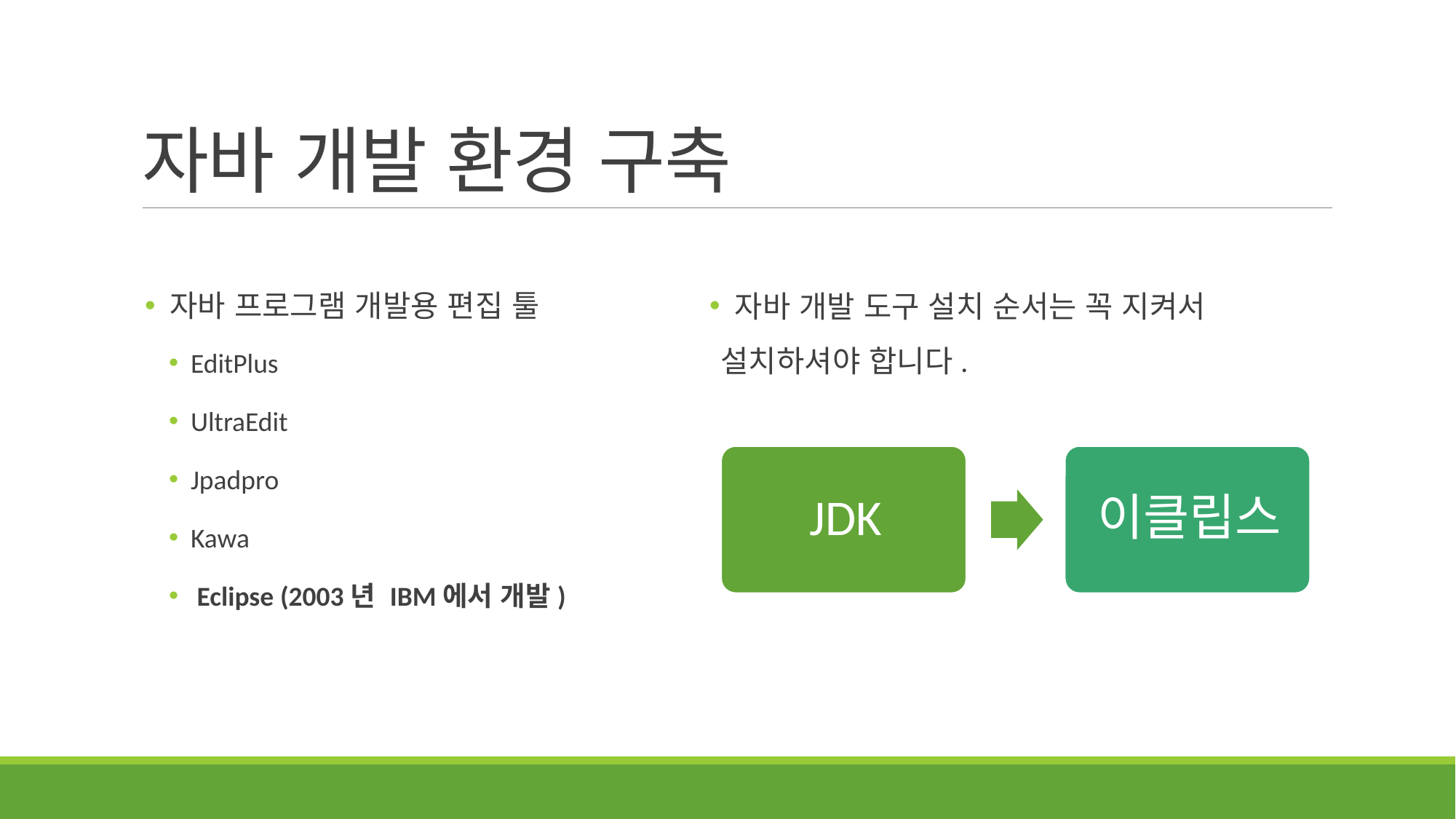

# 자바 개발 환경 구축
 자바 프로그램 개발용 편집 툴
EditPlus
UltraEdit
Jpadpro
Kawa
 Eclipse (2003년 IBM에서 개발)
 자바 개발 도구 설치 순서는 꼭 지켜서 설치하셔야 합니다.
JDK

이클립스